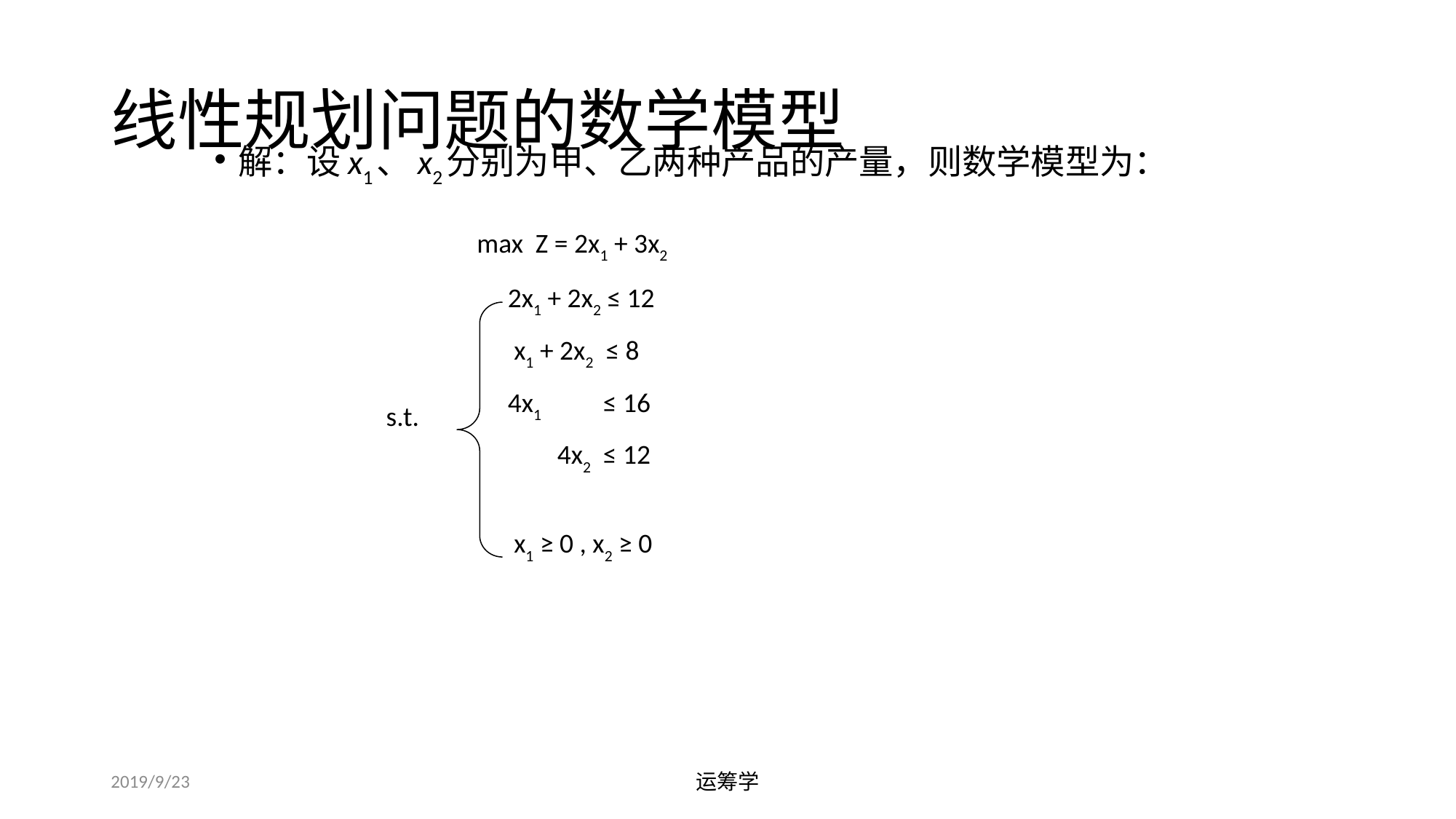

# 线性规划问题的数学模型
解：设x1、x2分别为甲、乙两种产品的产量，则数学模型为：
max  Z = 2x1 + 3x2
     2x1 + 2x2 ≤ 12
      x1 + 2x2  ≤ 8
     4x1          ≤ 16
             4x2  ≤ 12

s.t.
      x1 ≥ 0 , x2 ≥ 0
2019/9/23
运筹学